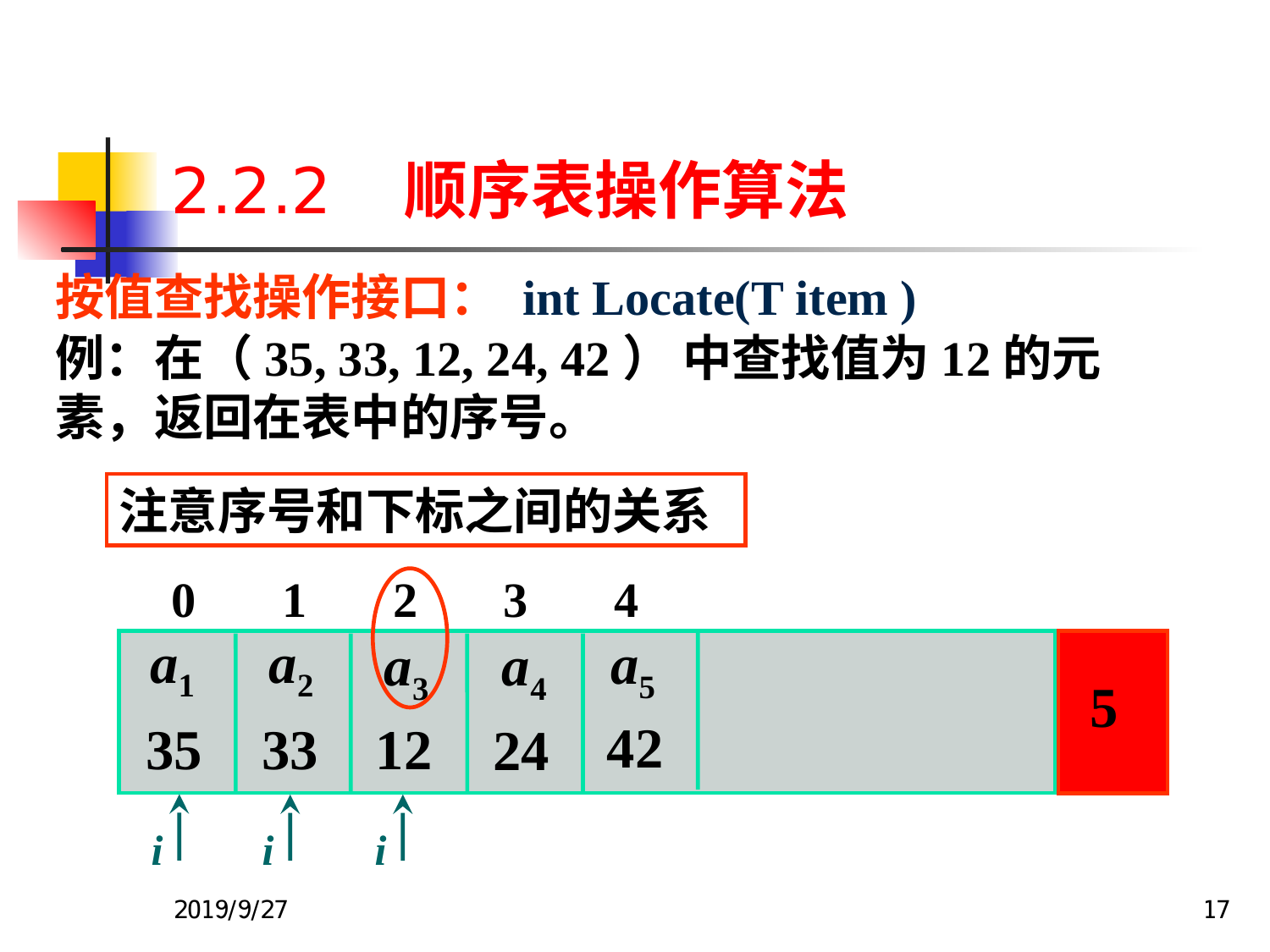

2.2.2   顺序表操作算法
按值查找操作接口： int Locate(T item )
例：在（35, 33, 12, 24, 42） 中查找值为12的元素，返回在表中的序号。
注意序号和下标之间的关系

0       1       2       3       4
a1
a2
a5
a3
a4

 5

42
35
12
33
24

i

i

i
2019/9/27
17